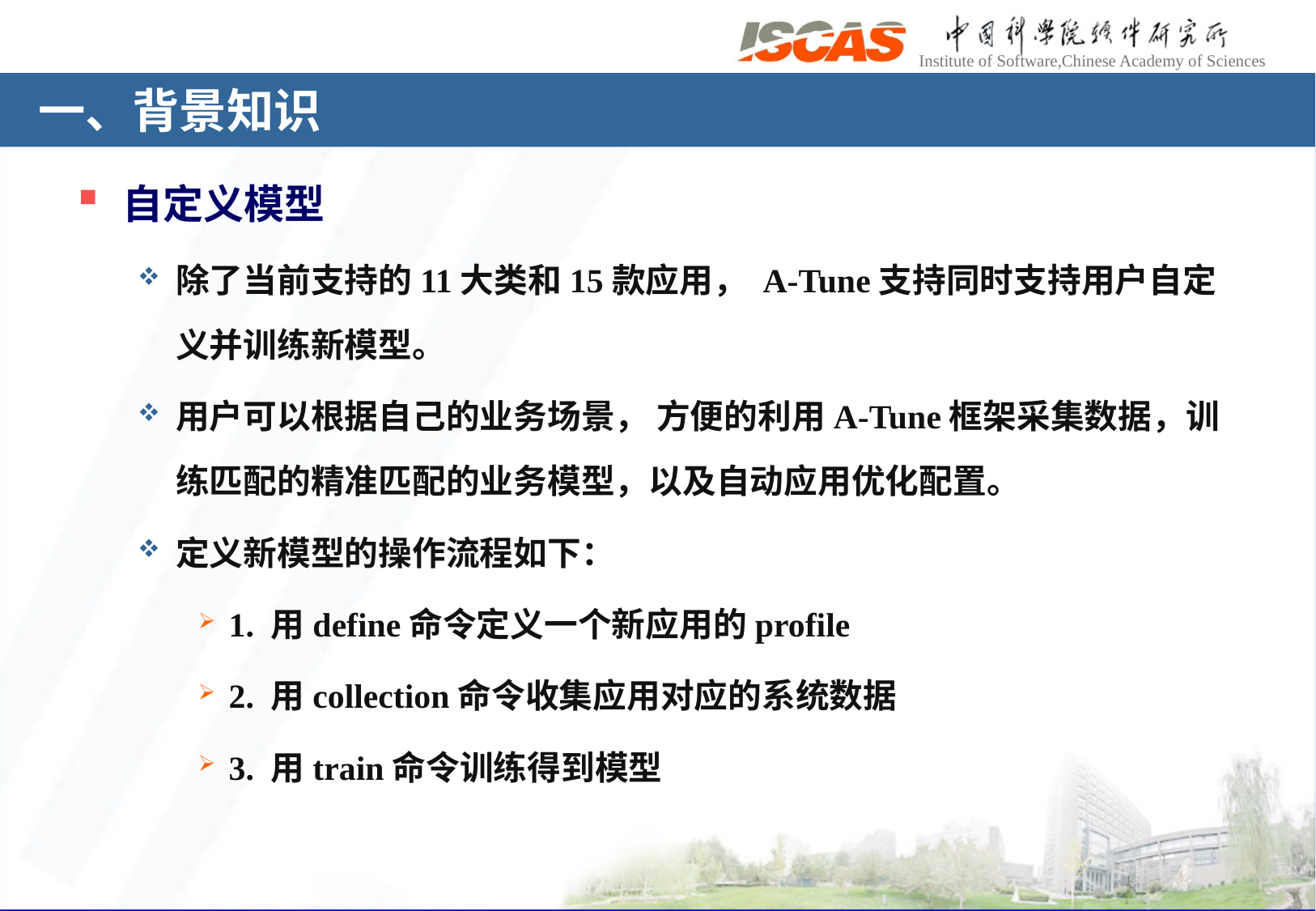

# 一、背景知识
自定义模型
除了当前支持的11大类和15款应用， A-Tune支持同时支持用户自定义并训练新模型。
用户可以根据自己的业务场景， 方便的利用A-Tune框架采集数据，训练匹配的精准匹配的业务模型，以及自动应用优化配置。
定义新模型的操作流程如下：
1.​ 用define命令定义一个新应用的profile
2.​ 用collection命令收集应用对应的系统数据
3.​ 用train命令训练得到模型